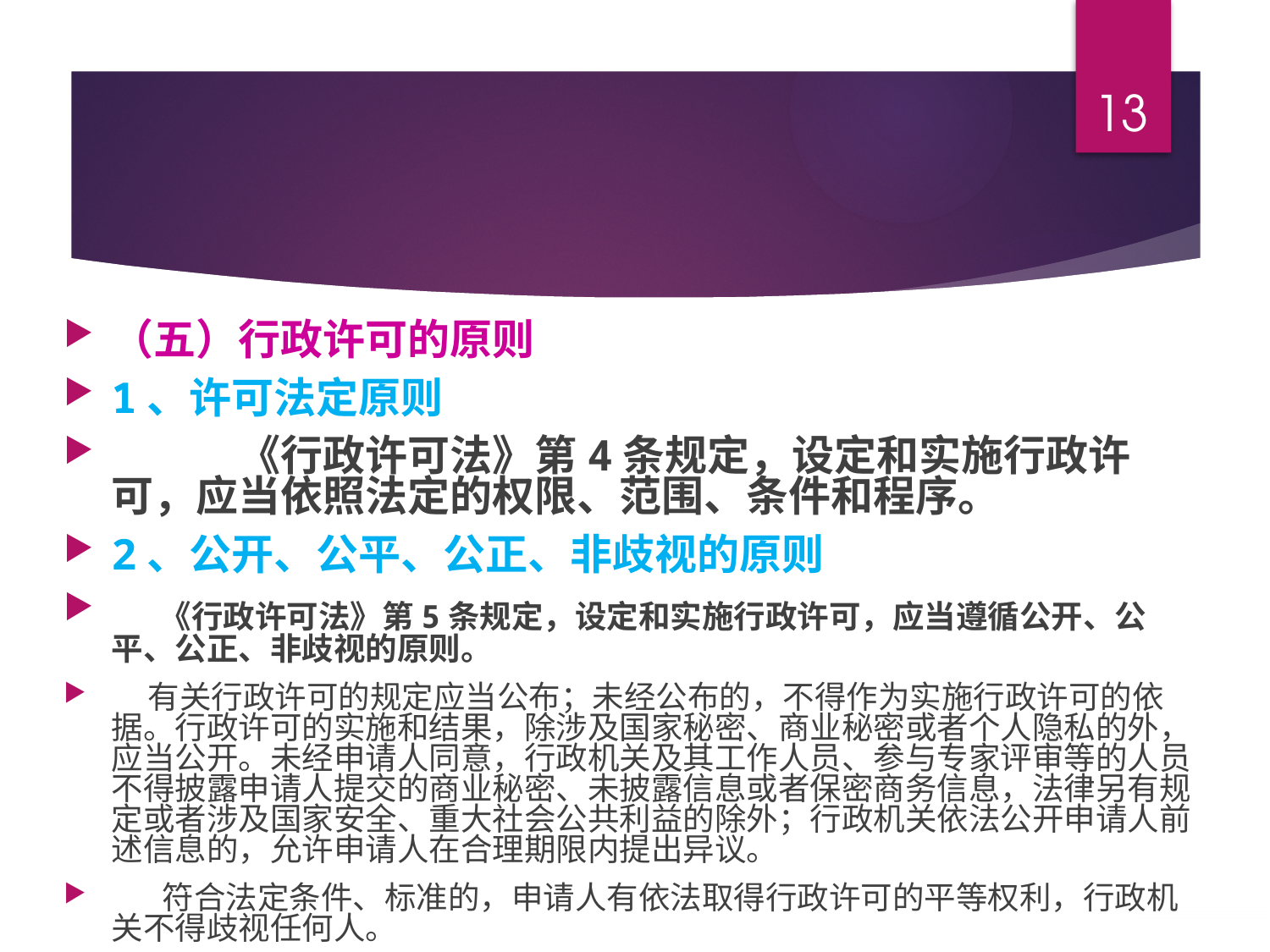

13
#
（五）行政许可的原则
1、许可法定原则
   	《行政许可法》第4条规定，设定和实施行政许可，应当依照法定的权限、范围、条件和程序。
2、公开、公平、公正、非歧视的原则
    《行政许可法》第5条规定，设定和实施行政许可，应当遵循公开、公平、公正、非歧视的原则。
    有关行政许可的规定应当公布；未经公布的，不得作为实施行政许可的依据。行政许可的实施和结果，除涉及国家秘密、商业秘密或者个人隐私的外，应当公开。未经申请人同意，行政机关及其工作人员、参与专家评审等的人员不得披露申请人提交的商业秘密、未披露信息或者保密商务信息，法律另有规定或者涉及国家安全、重大社会公共利益的除外；行政机关依法公开申请人前述信息的，允许申请人在合理期限内提出异议。
      符合法定条件、标准的，申请人有依法取得行政许可的平等权利，行政机关不得歧视任何人。